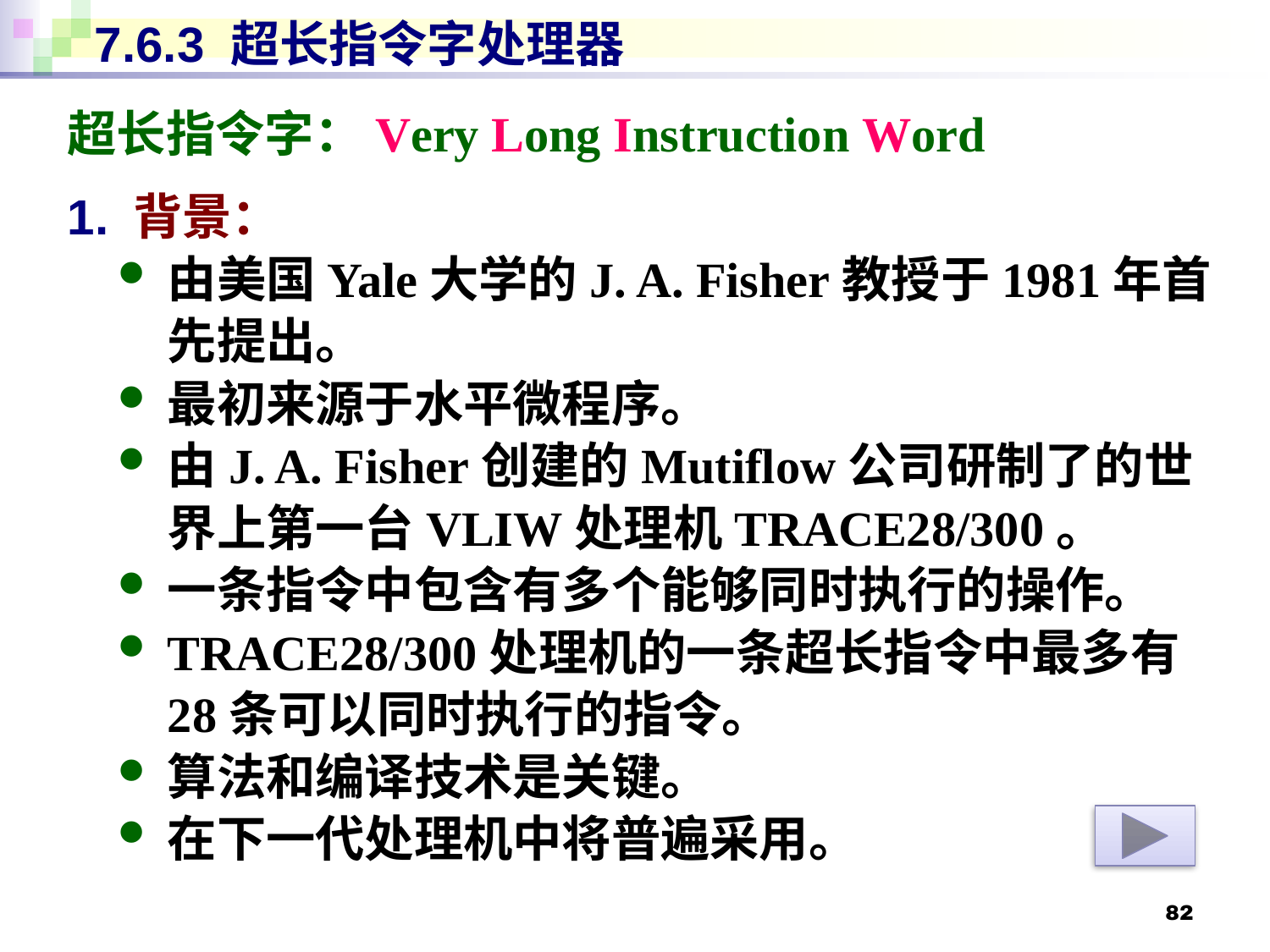

# 7.6.3 超长指令字处理器
超长指令字：Very Long Instruction Word
1. 背景：
由美国Yale大学的J. A. Fisher教授于1981年首先提出。
最初来源于水平微程序。
由J. A. Fisher创建的Mutiflow公司研制了的世界上第一台VLIW处理机TRACE28/300。
一条指令中包含有多个能够同时执行的操作。
TRACE28/300处理机的一条超长指令中最多有28条可以同时执行的指令。
算法和编译技术是关键。
在下一代处理机中将普遍采用。

82